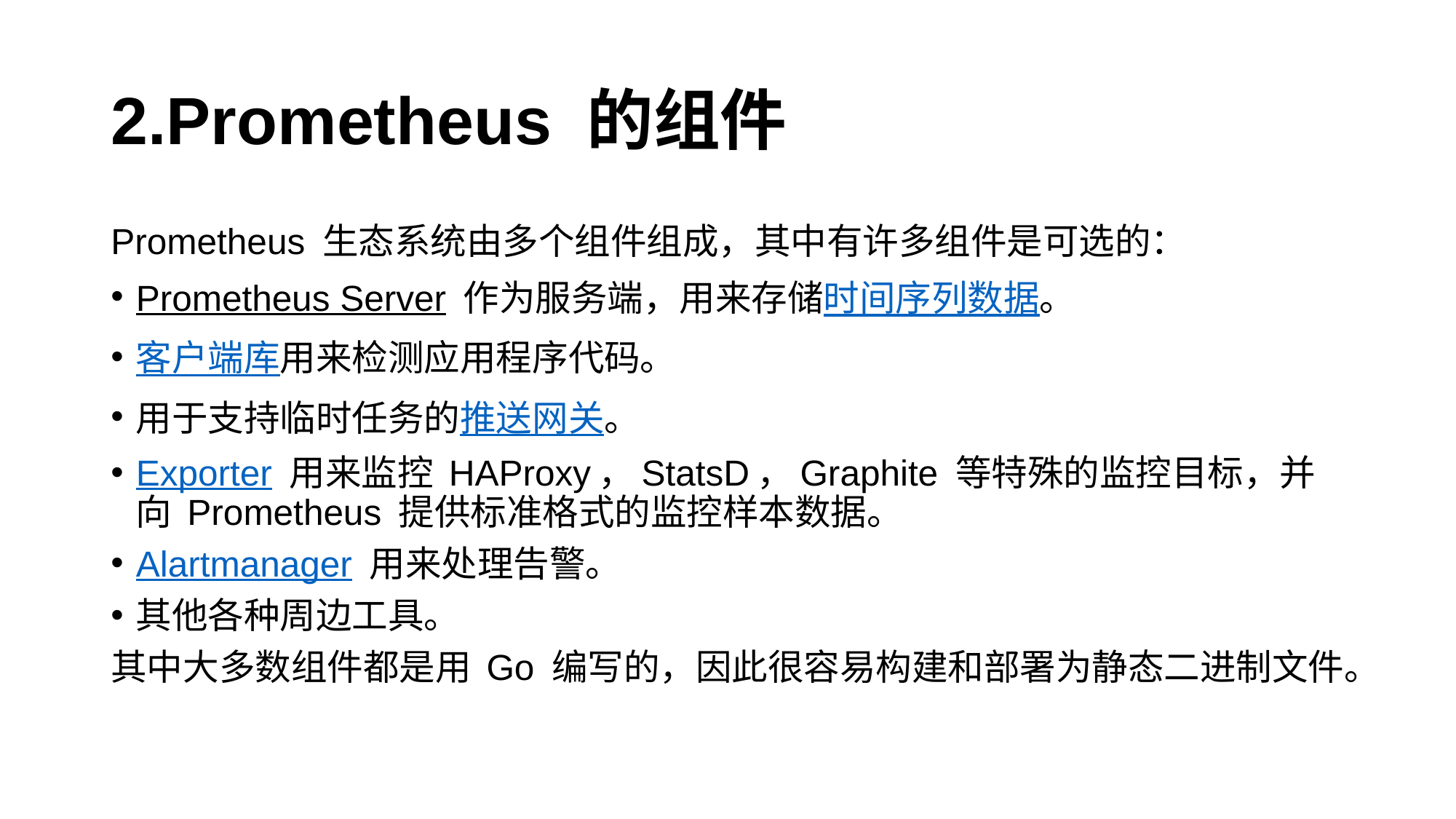

# 2.Prometheus 的组件
Prometheus 生态系统由多个组件组成，其中有许多组件是可选的：
Prometheus Server 作为服务端，用来存储时间序列数据。
客户端库用来检测应用程序代码。
用于支持临时任务的推送网关。
Exporter 用来监控 HAProxy，StatsD，Graphite 等特殊的监控目标，并向 Prometheus 提供标准格式的监控样本数据。
Alartmanager 用来处理告警。
其他各种周边工具。
其中大多数组件都是用 Go 编写的，因此很容易构建和部署为静态二进制文件。